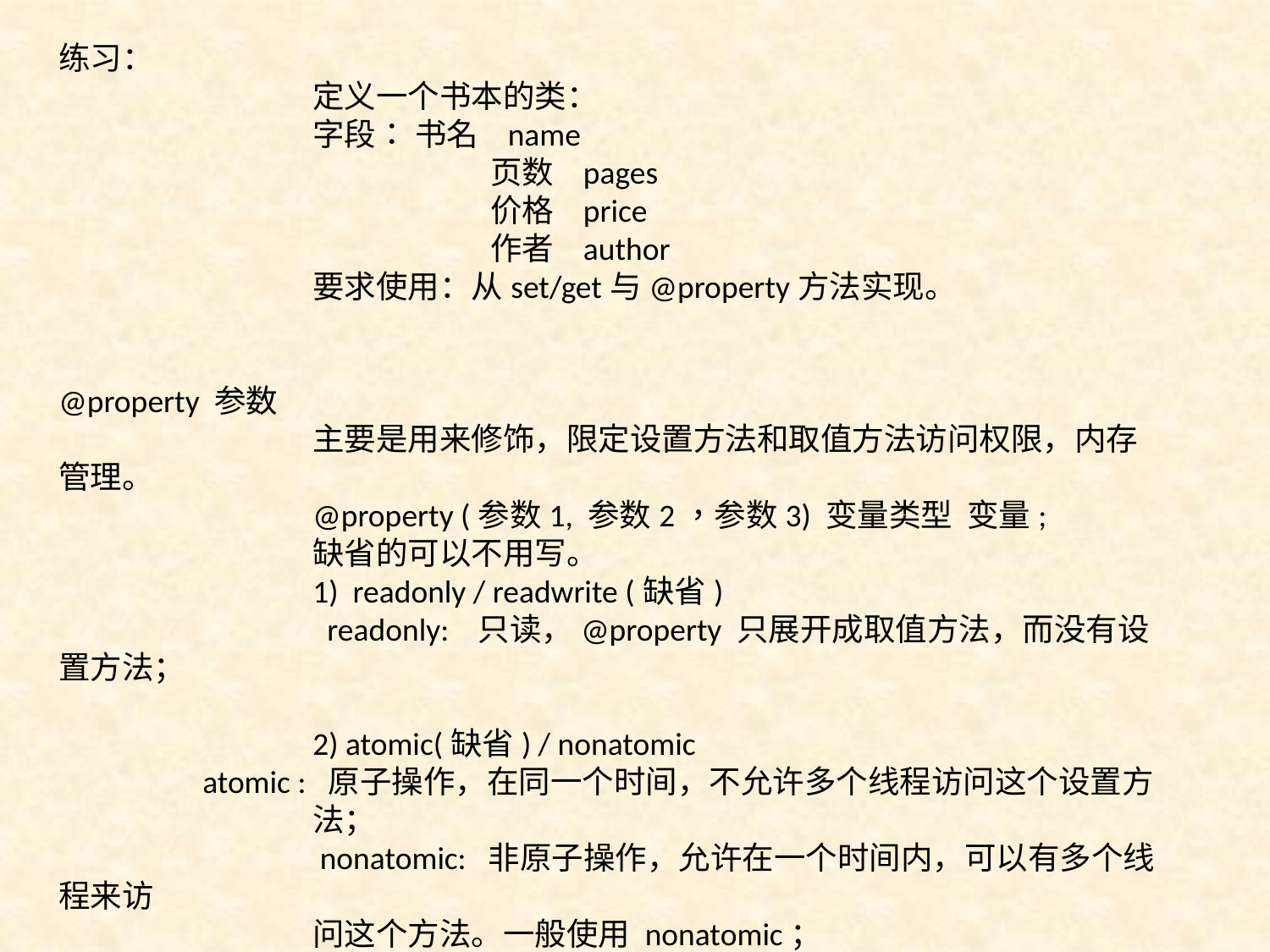

练习：
		定义一个书本的类：
		字段： 书名   name
			      页数   pages
			      价格   price
			      作者   author
		要求使用：从set/get与@property方法实现。

@property 参数
		主要是用来修饰，限定设置方法和取值方法访问权限，内存管理。
		@property (参数1, 参数2，参数3) 变量类型  变量;
		缺省的可以不用写。
		1)  readonly / readwrite (缺省)
		  readonly:   只读，@property 只展开成取值方法，而没有设置方法；

		2) atomic(缺省) / nonatomic
                    atomic :  原子操作，在同一个时间，不允许多个线程访问这个设置方		法；
		 nonatomic:  非原子操作，允许在一个时间内，可以有多个线程来访
		问这个方法。一般使用 nonatomic；